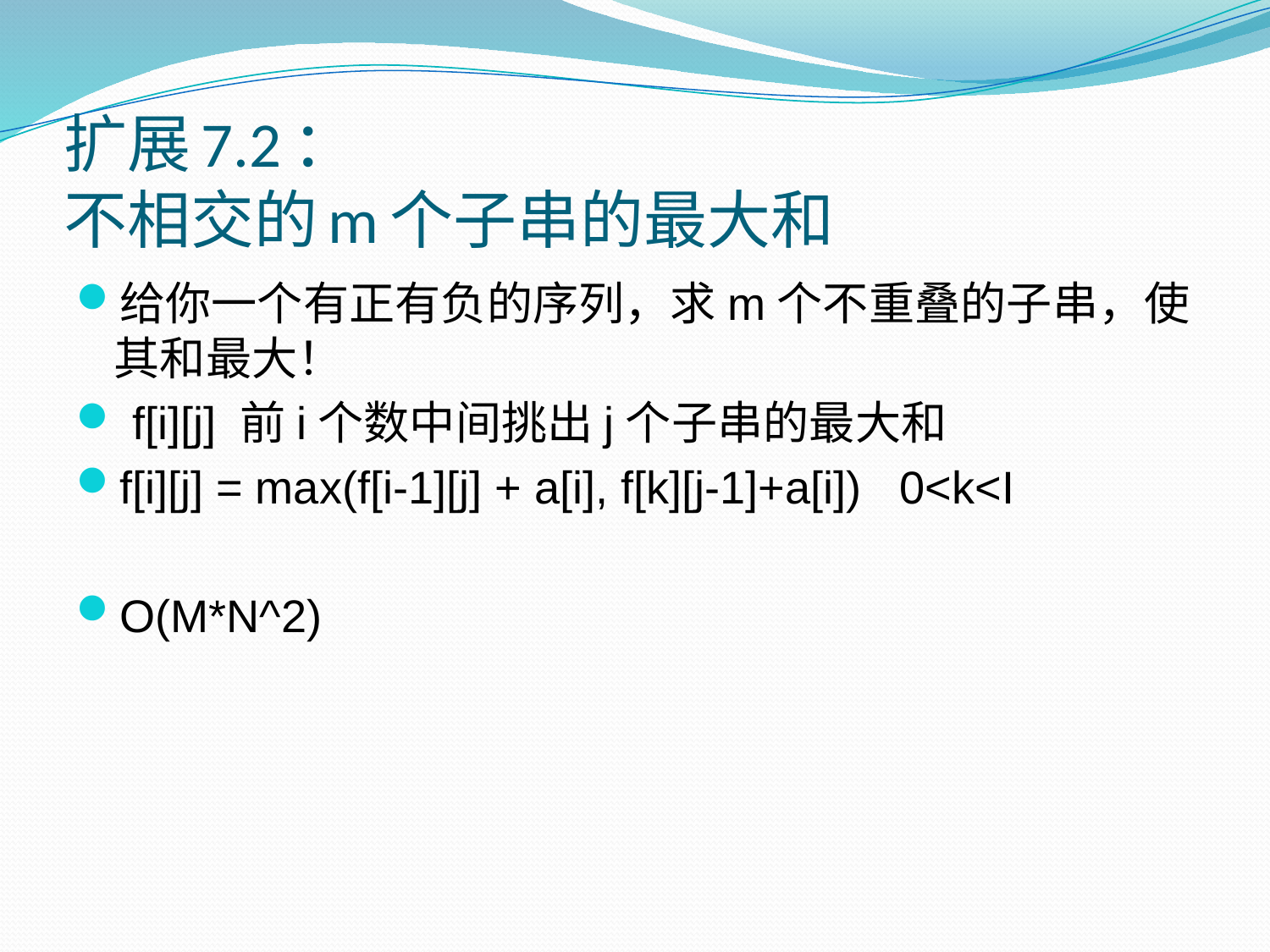

# 扩展7.2： 不相交的m个子串的最大和
给你一个有正有负的序列，求m个不重叠的子串，使其和最大！
 f[i][j] 前i个数中间挑出j个子串的最大和
f[i][j] = max(f[i-1][j] + a[i], f[k][j-1]+a[i])   0<k<I

O(M*N^2)